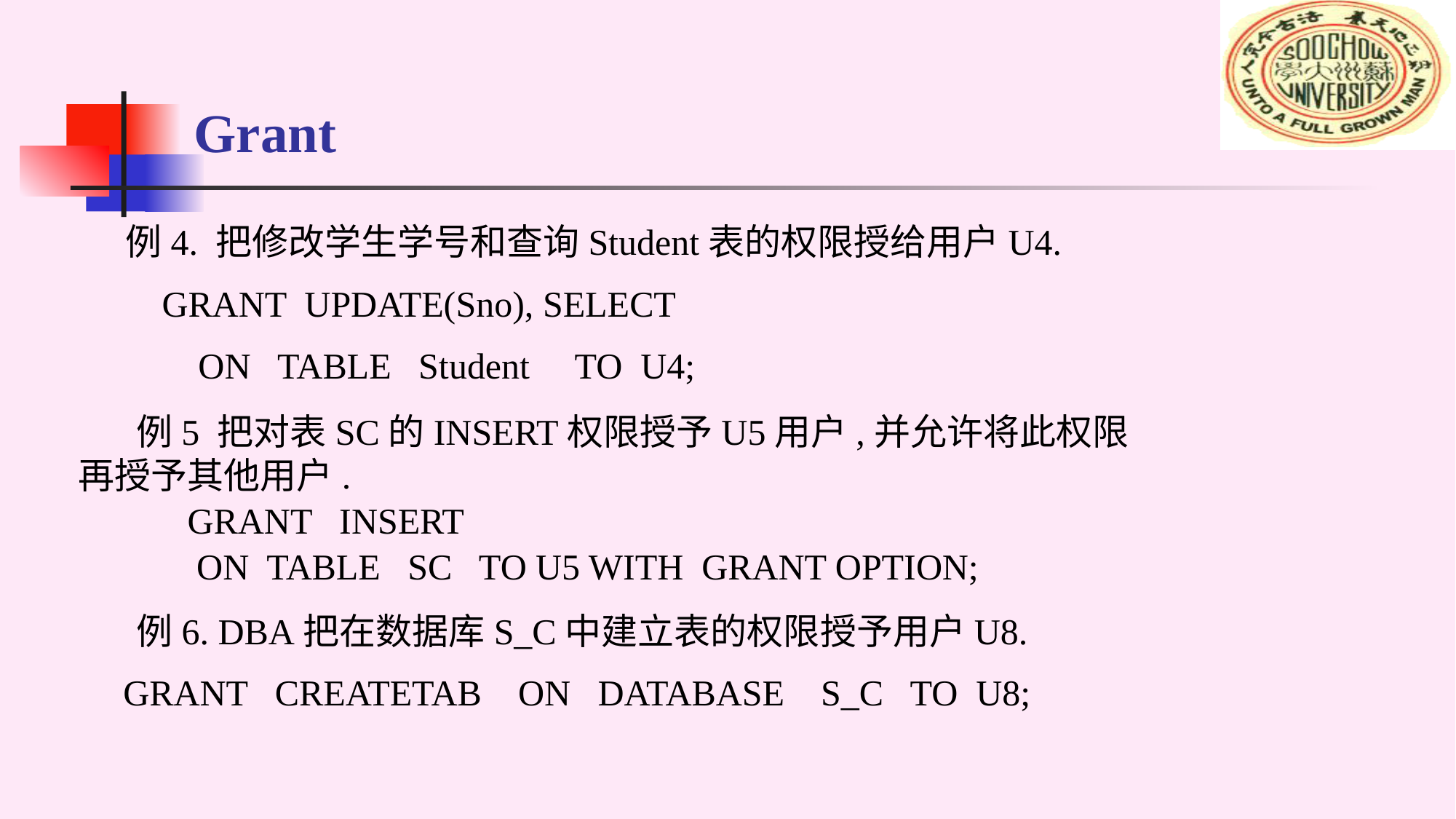

# Grant
例4. 把修改学生学号和查询Student表的权限授给用户U4.
    GRANT  UPDATE(Sno), SELECT
        ON   TABLE   Student     TO  U4;
      例5 把对表SC的INSERT权限授予U5用户,并允许将此权限再授予其他用户.
            GRANT   INSERT
             ON  TABLE   SC   TO U5 WITH  GRANT OPTION;
     例6. DBA把在数据库S_C中建立表的权限授予用户U8.
    GRANT   CREATETAB    ON   DATABASE    S_C   TO  U8;